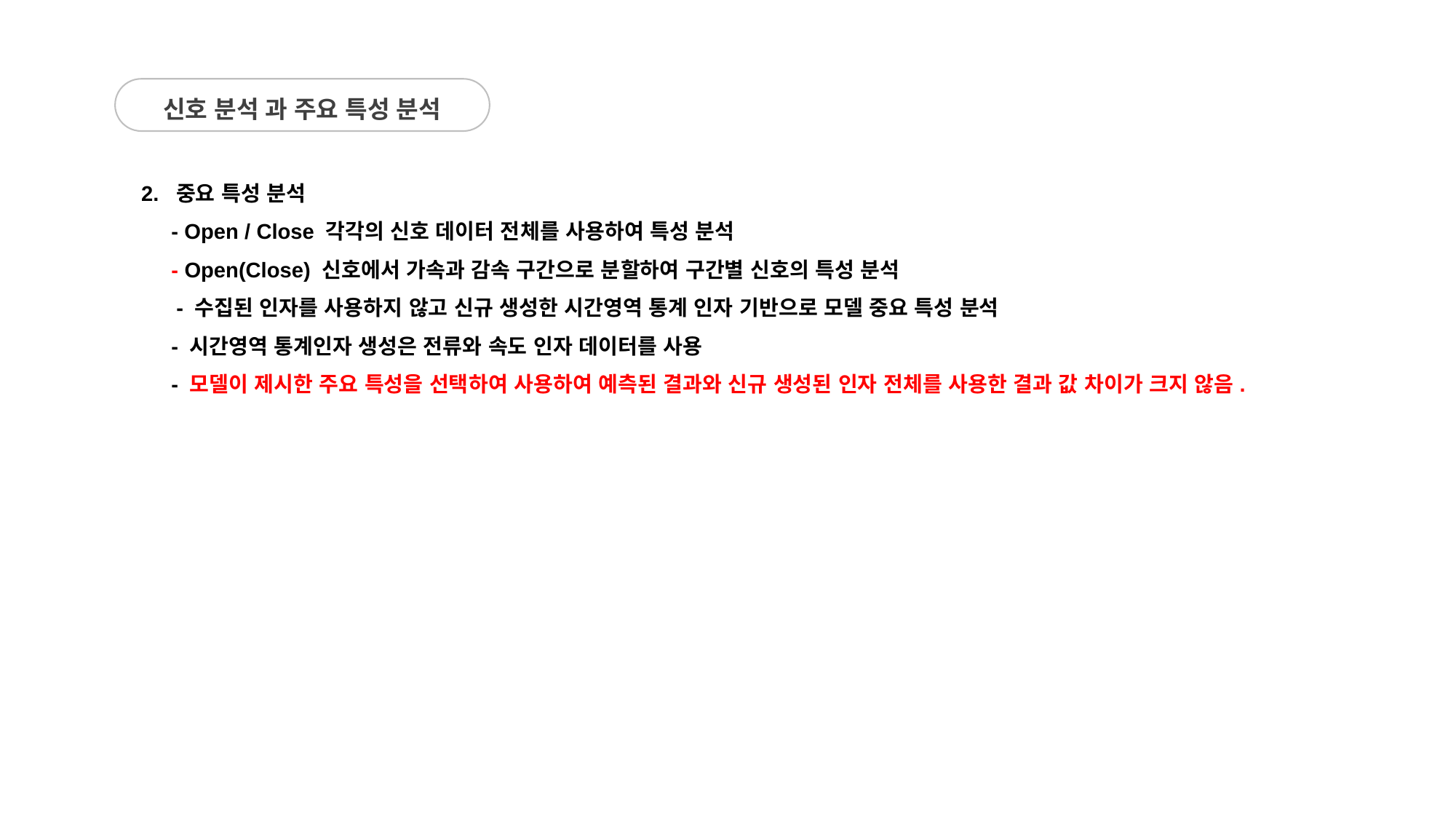

신호 분석 과 주요 특성 분석
2.  중요 특성 분석
     - Open / Close 각각의 신호 데이터 전체를 사용하여 특성 분석
     - Open(Close) 신호에서 가속과 감속 구간으로 분할하여 구간별 신호의 특성 분석
     - 수집된 인자를 사용하지 않고 신규 생성한 시간영역 통계 인자 기반으로 모델 중요 특성 분석
     - 시간영역 통계인자 생성은 전류와 속도 인자 데이터를 사용
     - 모델이 제시한 주요 특성을 선택하여 사용하여 예측된 결과와 신규 생성된 인자 전체를 사용한 결과 값 차이가 크지 않음.